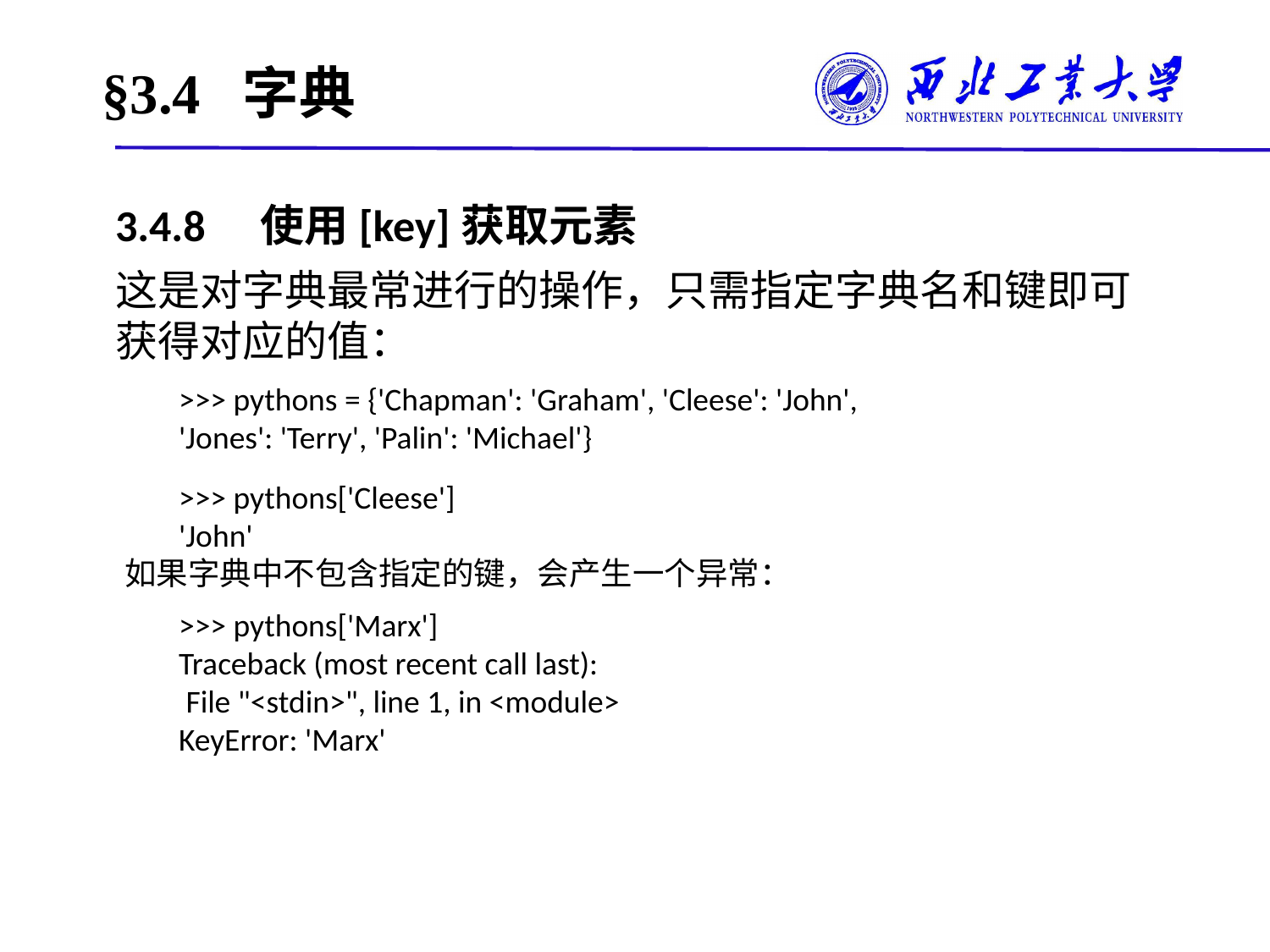

# §3.4  字典
3.4.8　使用[key]获取元素

这是对字典最常进行的操作，只需指定字典名和键即可获得对应的值：
>>> pythons = {'Chapman': 'Graham', 'Cleese': 'John',
'Jones': 'Terry', 'Palin': 'Michael'}

>>> pythons['Cleese']
'John'
如果字典中不包含指定的键，会产生一个异常：
>>> pythons['Marx']
Traceback (most recent call last):
 File "<stdin>", line 1, in <module>
KeyError: 'Marx'